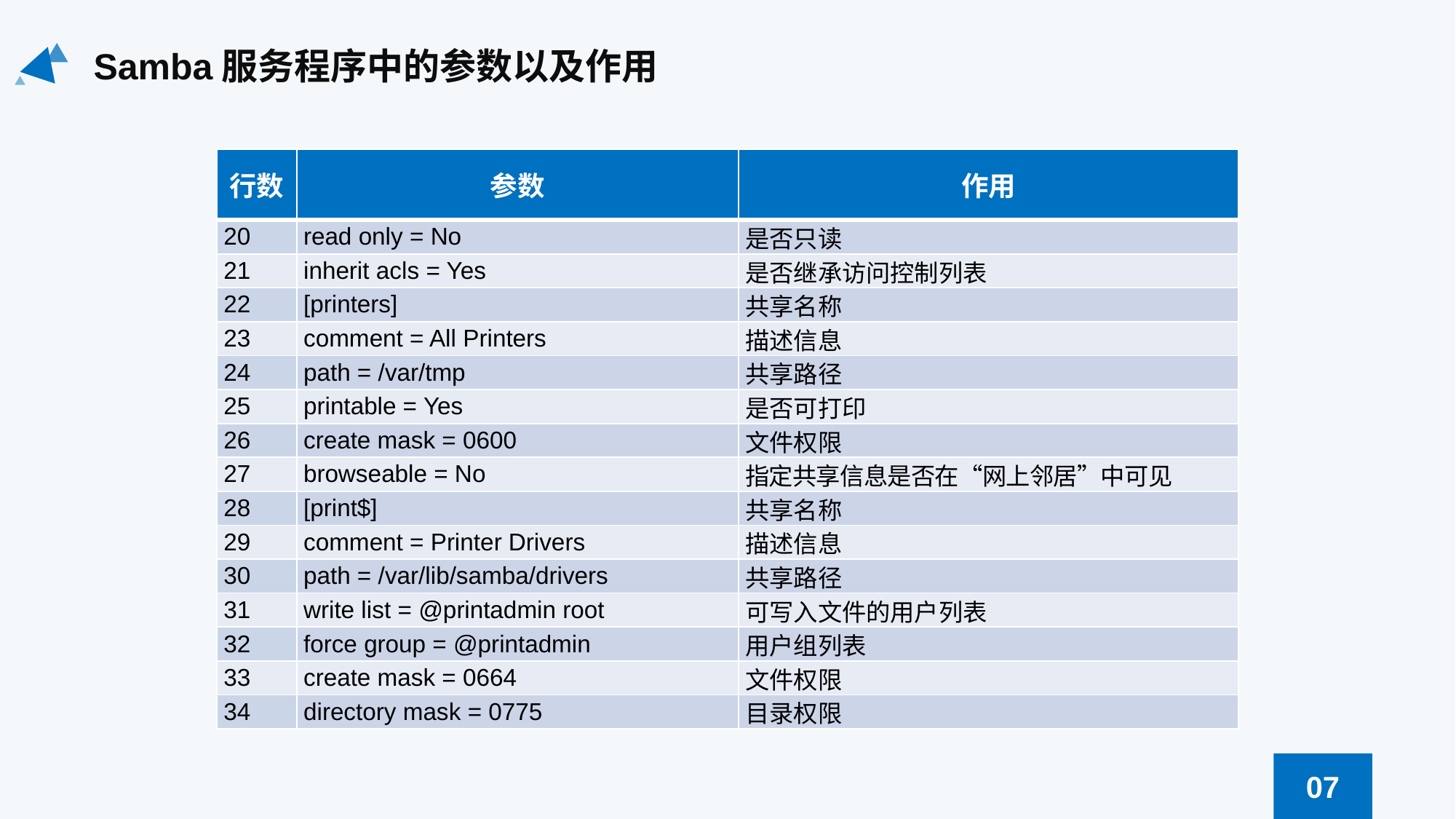

Samba服务程序中的参数以及作用

| 行数 | 参数 | 作用 |
| --- | --- | --- |
| 20 | read only = No | 是否只读 |
| 21 | inherit acls = Yes | 是否继承访问控制列表 |
| 22 | [printers] | 共享名称 |
| 23 | comment = All Printers | 描述信息 |
| 24 | path = /var/tmp | 共享路径 |
| 25 | printable = Yes | 是否可打印 |
| 26 | create mask = 0600 | 文件权限 |
| 27 | browseable = No | 指定共享信息是否在“网上邻居”中可见 |
| 28 | [print$] | 共享名称 |
| 29 | comment = Printer Drivers | 描述信息 |
| 30 | path = /var/lib/samba/drivers | 共享路径 |
| 31 | write list = @printadmin root | 可写入文件的用户列表 |
| 32 | force group = @printadmin | 用户组列表 |
| 33 | create mask = 0664 | 文件权限 |
| 34 | directory mask = 0775 | 目录权限 |

07